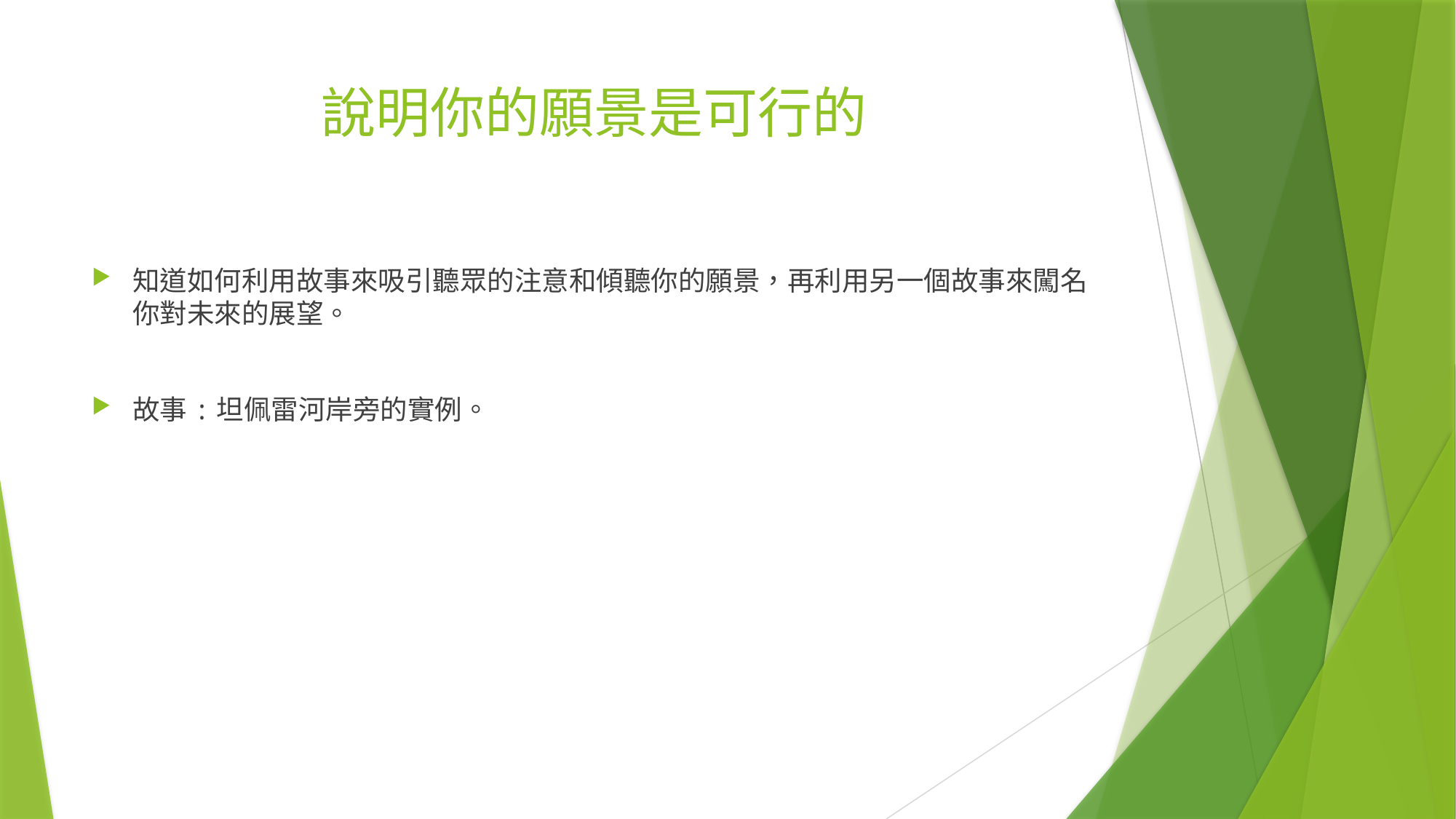

# 說明你的願景是可行的
知道如何利用故事來吸引聽眾的注意和傾聽你的願景，再利用另一個故事來闖名你對未來的展望。

故事:坦佩雷河岸旁的實例。